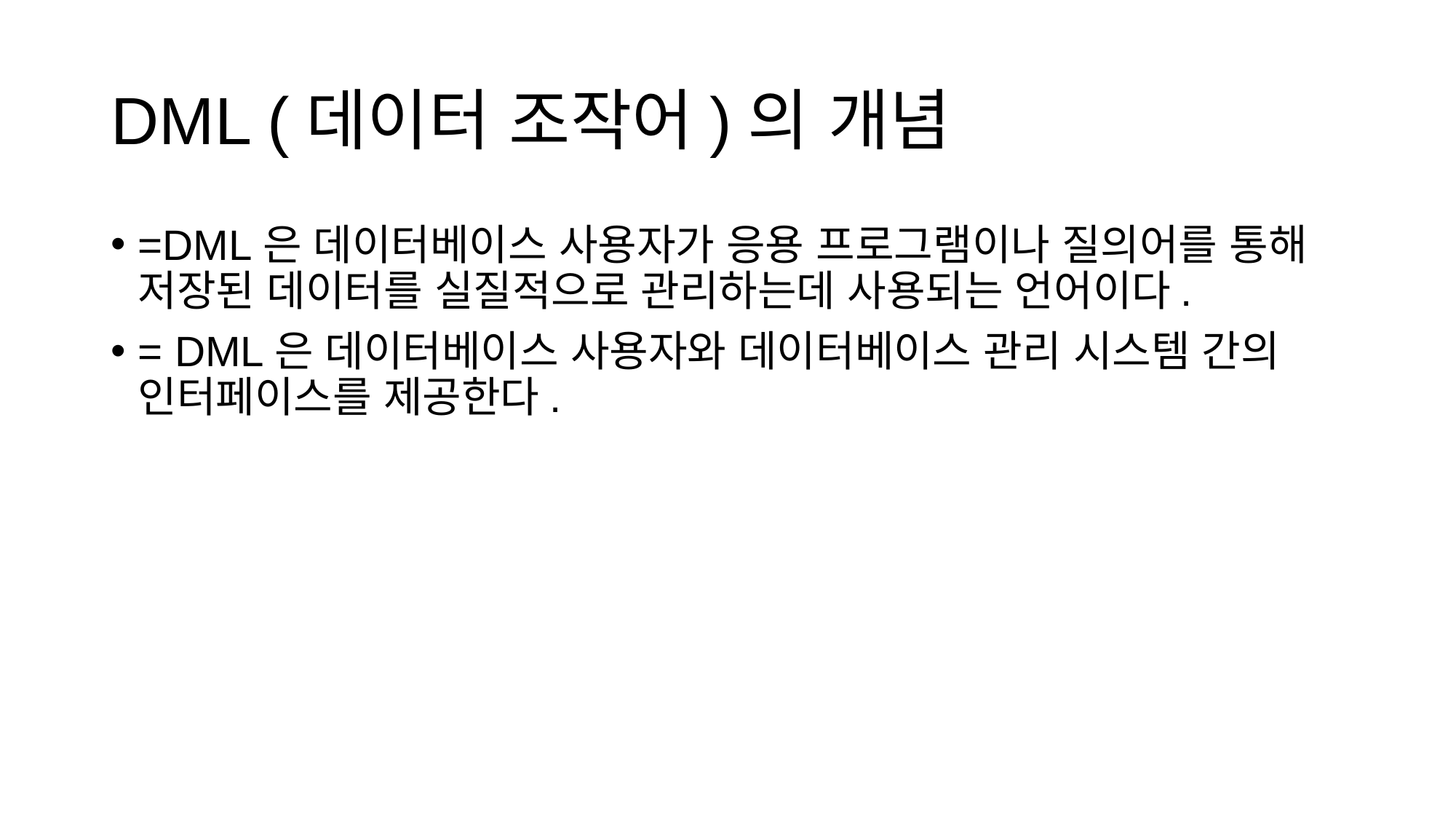

# DML (데이터 조작어)의 개념
=DML은 데이터베이스 사용자가 응용 프로그램이나 질의어를 통해 저장된 데이터를 실질적으로 관리하는데 사용되는 언어이다.
= DML은 데이터베이스 사용자와 데이터베이스 관리 시스템 간의 인터페이스를 제공한다.